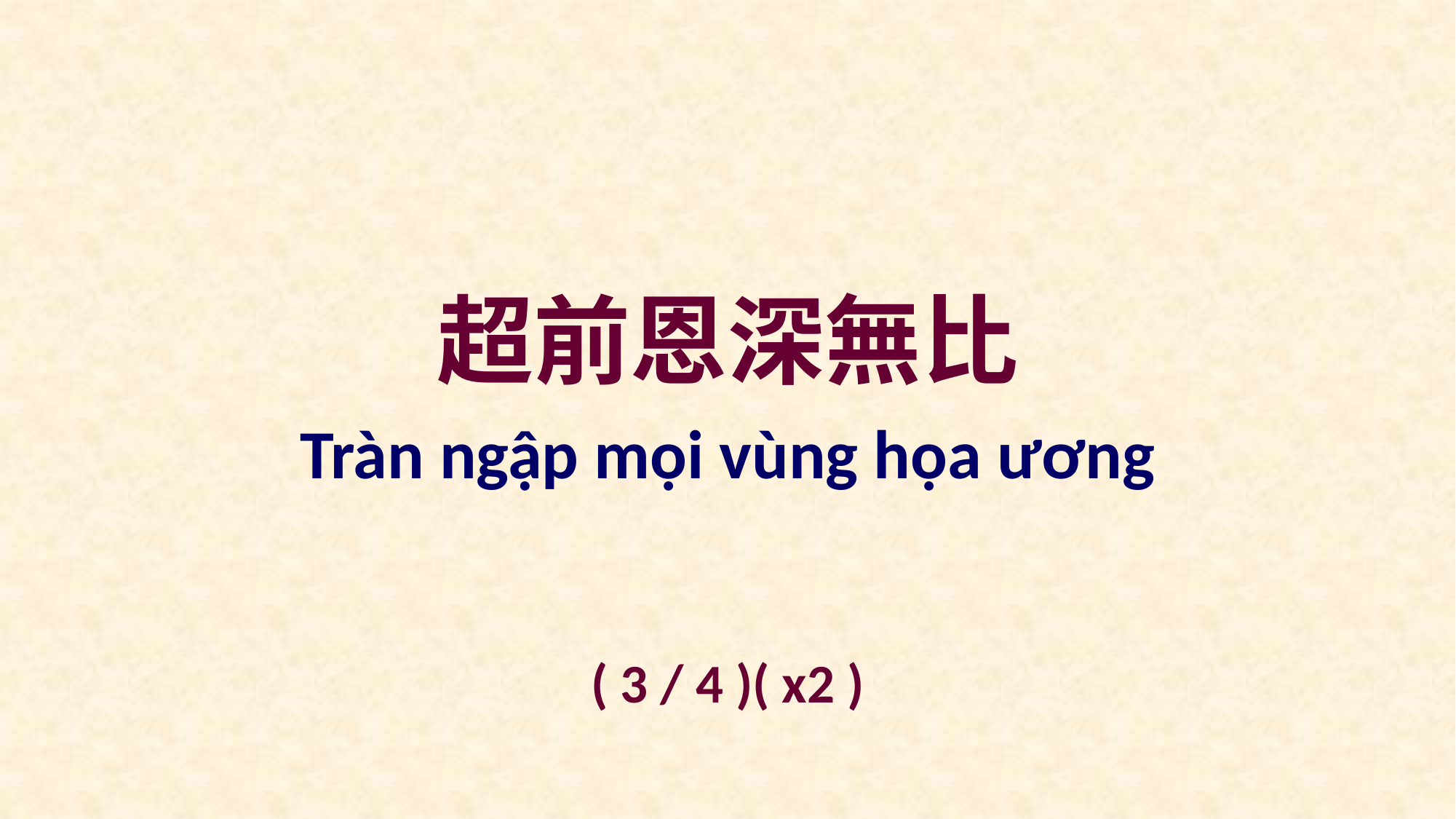

超前恩深無比
Tràn ngập mọi vùng họa ương
( 3 / 4 )( x2 )